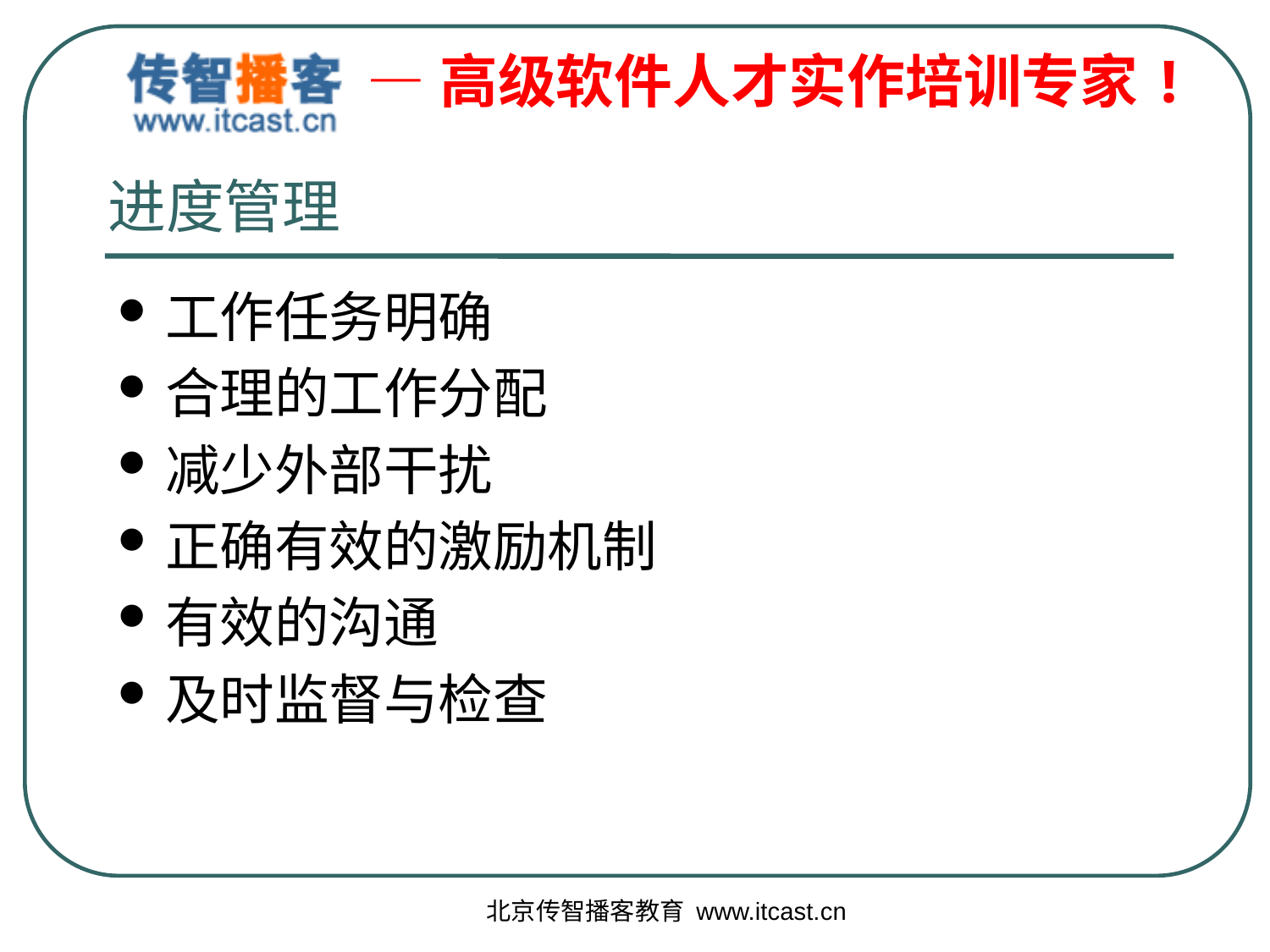

# 进度管理
工作任务明确
合理的工作分配
减少外部干扰
正确有效的激励机制
有效的沟通
及时监督与检查

北京传智播客教育 www.itcast.cn